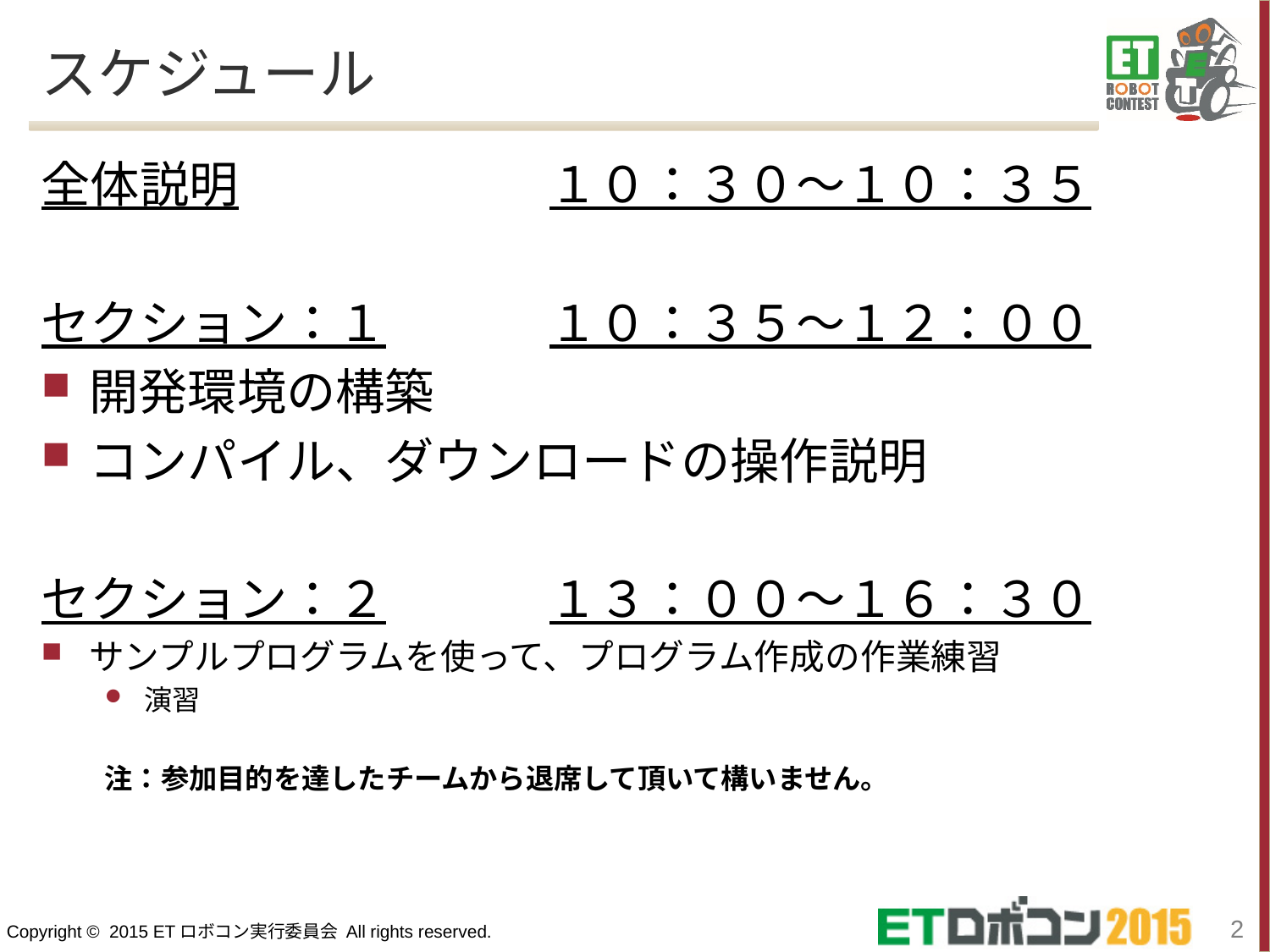

# スケジュール
全体説明			１０：３０～１０：３５

セクション：１		１０：３５～１２：００
開発環境の構築
コンパイル、ダウンロードの操作説明

セクション：２		１３：００～１６：３０
サンプルプログラムを使って、プログラム作成の作業練習
演習

注：参加目的を達したチームから退席して頂いて構いません。
2